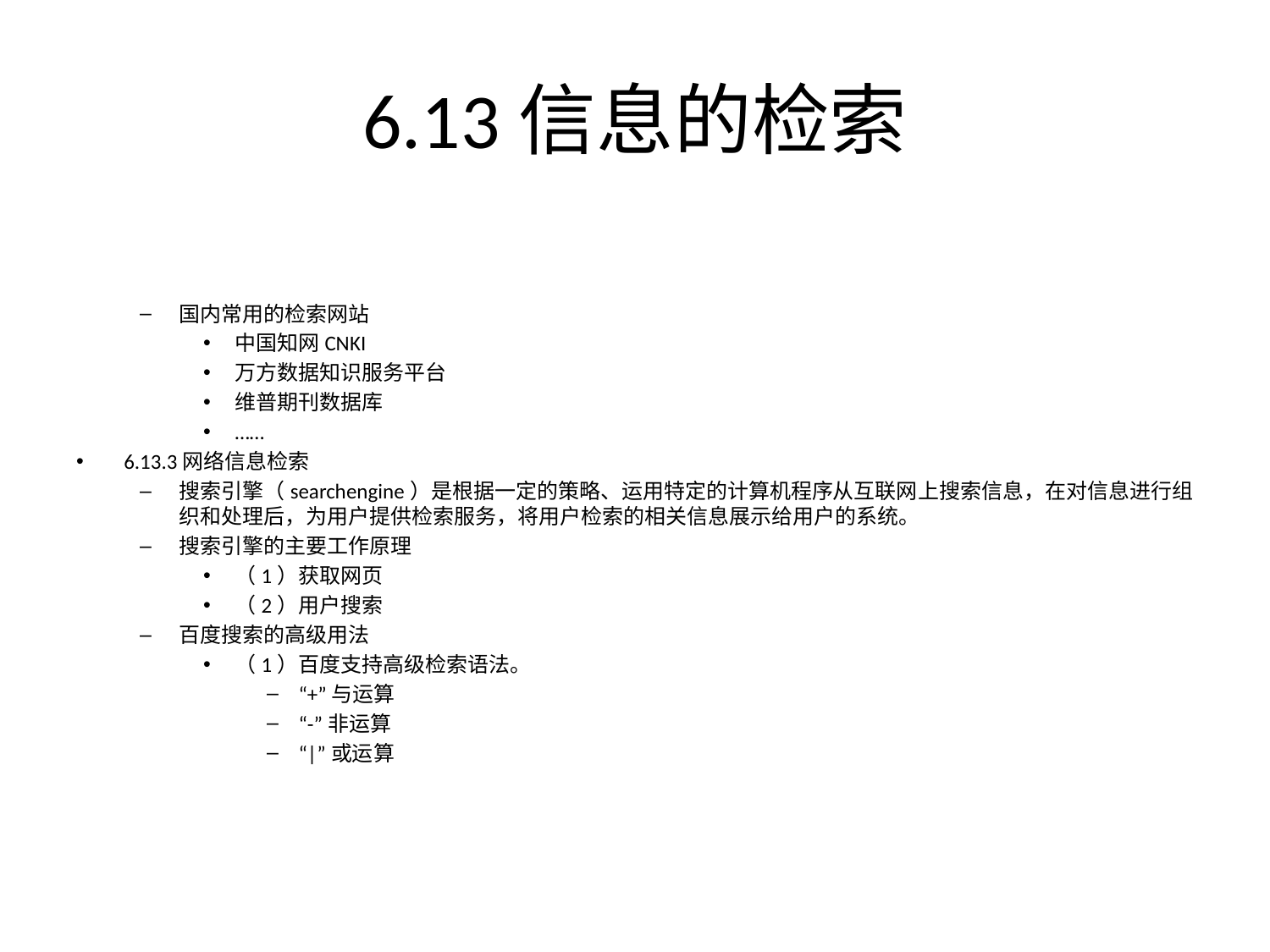

# 6.13信息的检索

国内常用的检索网站
中国知网CNKI
万方数据知识服务平台
维普期刊数据库
……
6.13.3网络信息检索
搜索引擎（searchengine）是根据一定的策略、运用特定的计算机程序从互联网上搜索信息，在对信息进行组织和处理后，为用户提供检索服务，将用户检索的相关信息展示给用户的系统。
搜索引擎的主要工作原理
（1）获取网页
（2）用户搜索
百度搜索的高级用法
（1）百度支持高级检索语法。
“+”与运算
“-”非运算
“|”或运算